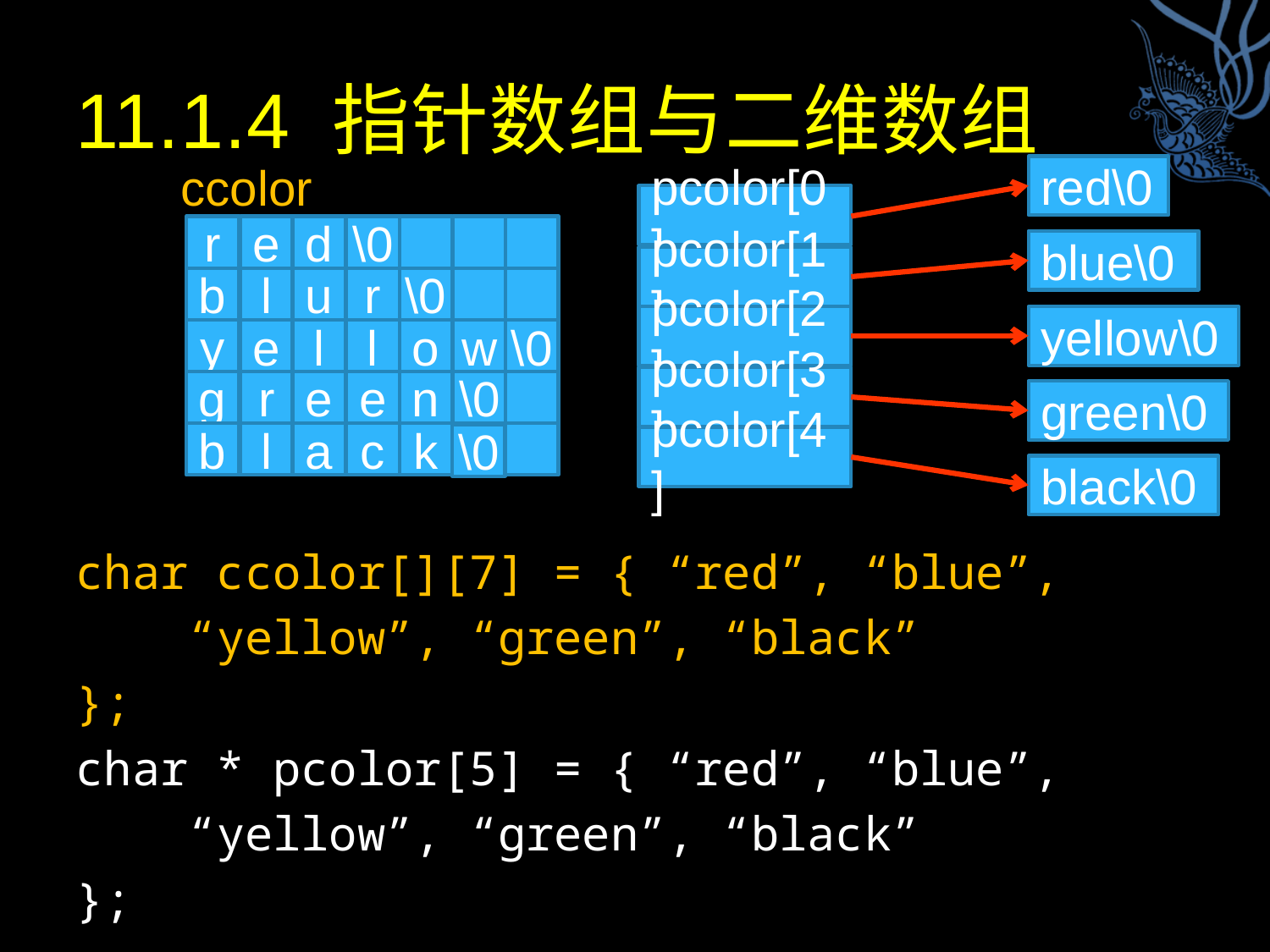

# 11.1.4 指针数组与二维数组
red\0
blue\0
yellow\0
green\0
black\0
pcolor[0]
pcolor[1]
pcolor[2]
pcolor[3]
pcolor[4]
ccolor
r
e
d
\0

b
l
u
r
\0

y
e
l
l
o
w
\0
g
r
e
e
n
\0

b
l
a
c
k

\0
char ccolor[][7] = { “red”, “blue”,
    “yellow”, “green”, “black”
};
char * pcolor[5] = { “red”, “blue”,
    “yellow”, “green”, “black”
};